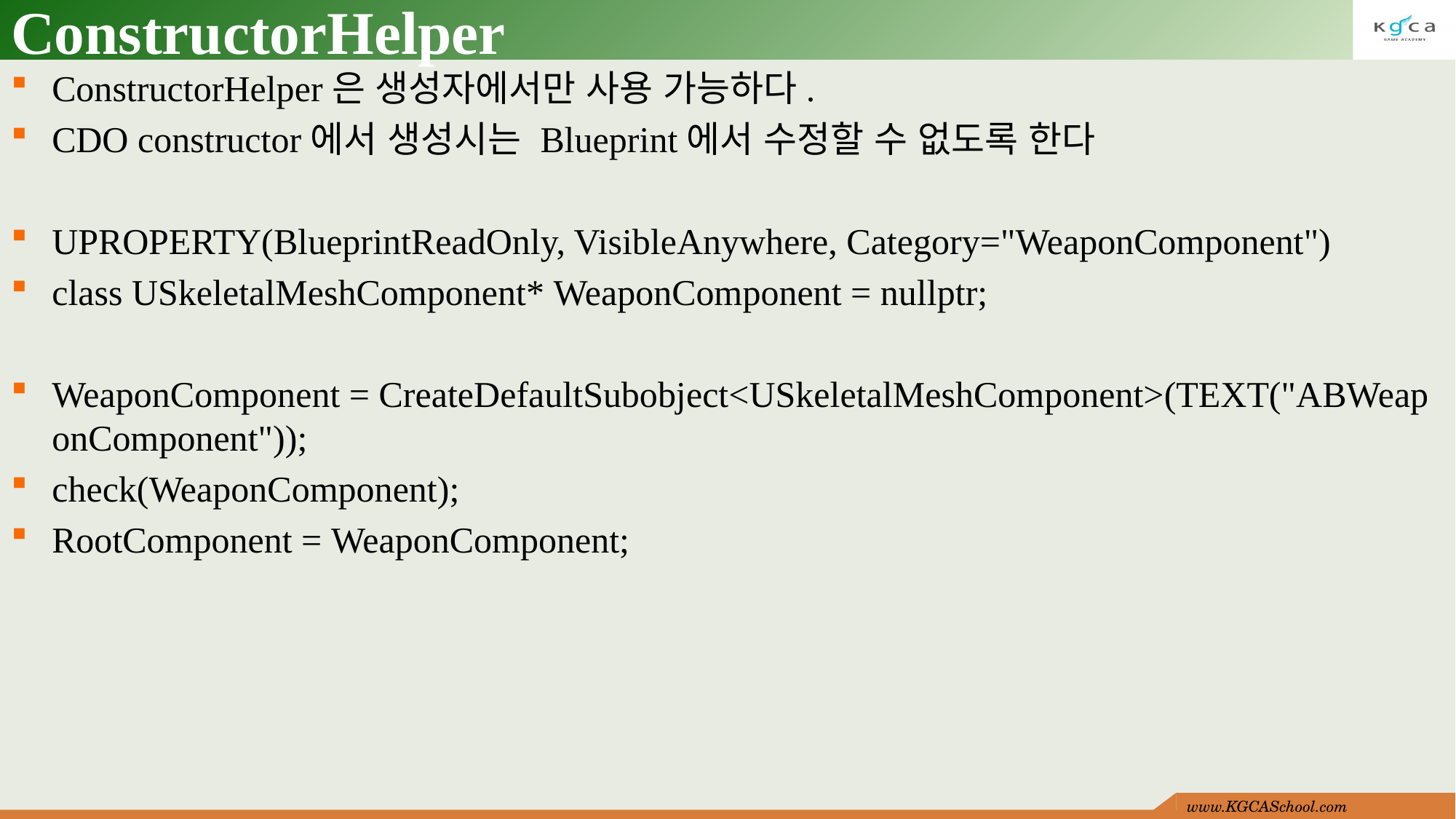

# ConstructorHelper
ConstructorHelper은 생성자에서만 사용 가능하다.
CDO constructor에서 생성시는 Blueprint에서 수정할 수 없도록 한다

UPROPERTY(BlueprintReadOnly, VisibleAnywhere, Category="WeaponComponent")
class USkeletalMeshComponent* WeaponComponent = nullptr;

WeaponComponent = CreateDefaultSubobject<USkeletalMeshComponent>(TEXT("ABWeaponComponent"));
check(WeaponComponent);
RootComponent = WeaponComponent;